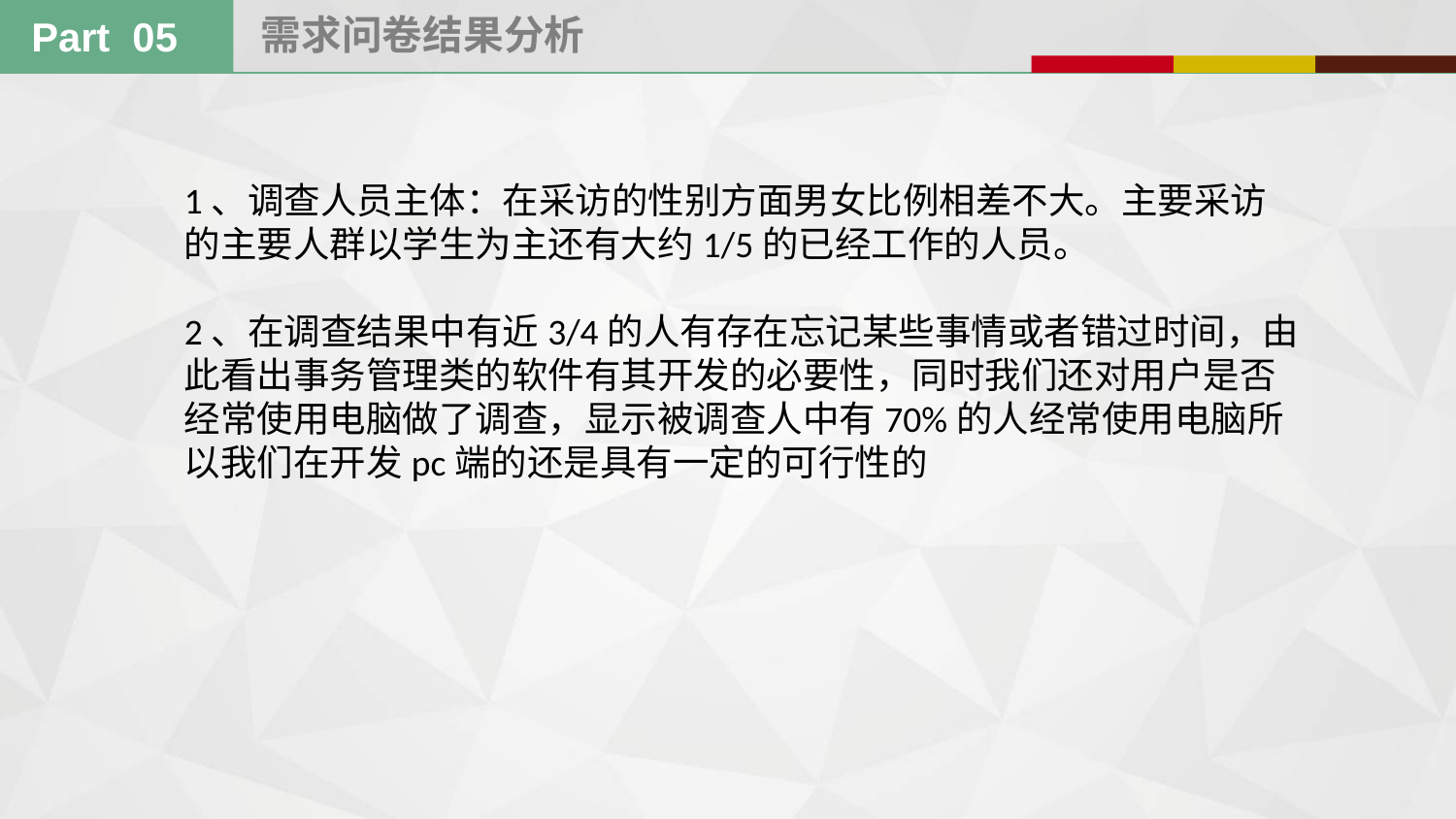

需求问卷结果分析
Part  05

1、调查人员主体：在采访的性别方面男女比例相差不大。主要采访的主要人群以学生为主还有大约1/5的已经工作的人员。

2、在调查结果中有近3/4的人有存在忘记某些事情或者错过时间，由此看出事务管理类的软件有其开发的必要性，同时我们还对用户是否经常使用电脑做了调查，显示被调查人中有70%的人经常使用电脑所以我们在开发pc端的还是具有一定的可行性的